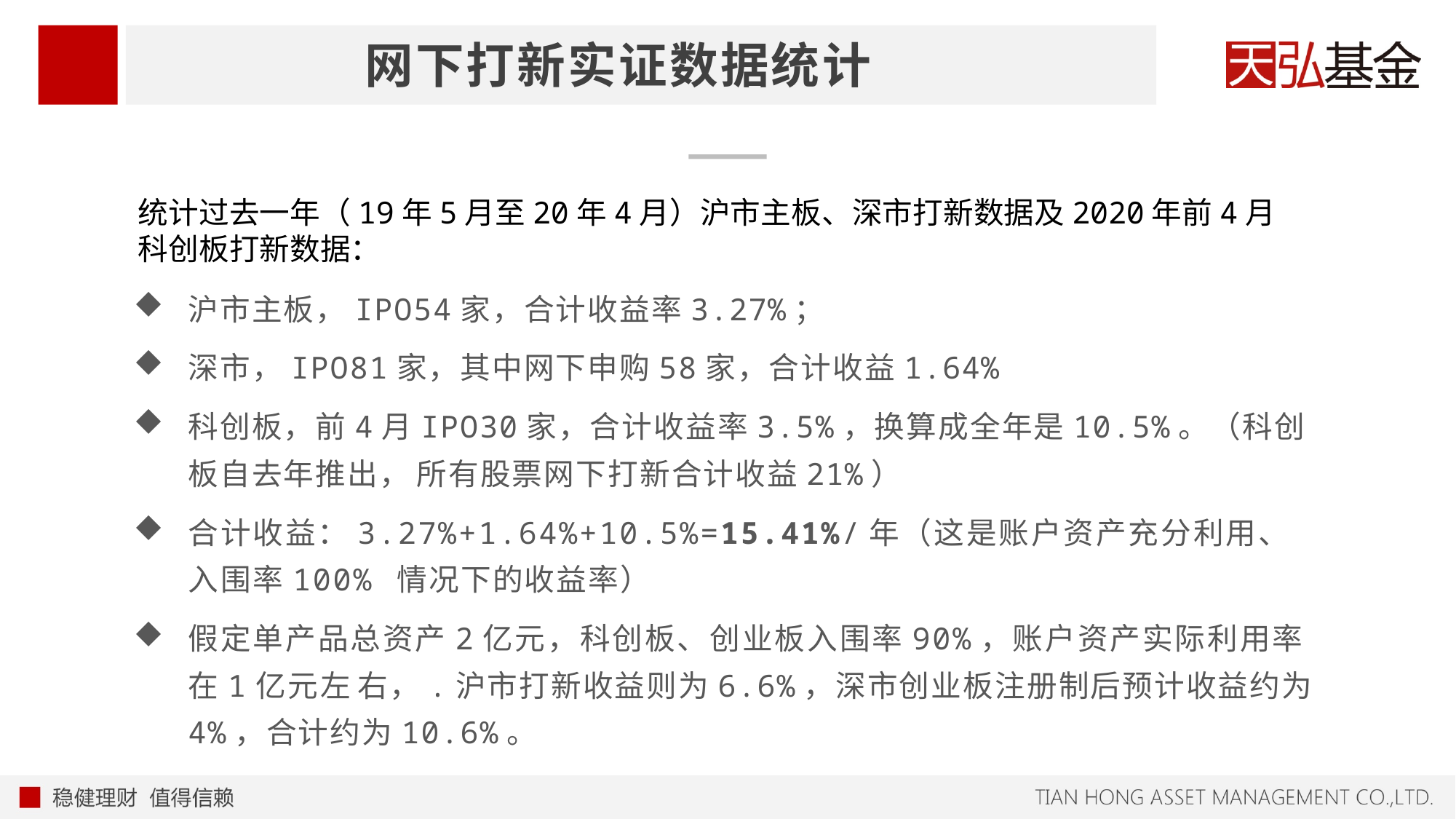

# 网下打新实证数据统计

统计过去一年（19年5月至20年4月）沪市主板、深市打新数据及2020年前4月科创板打新数据：
沪市主板，IPO54家，合计收益率3.27%；
深市，IPO81家，其中网下申购58家，合计收益1.64%
科创板，前4月IPO30家，合计收益率3.5%，换算成全年是10.5%。（科创板自去年推出， 所有股票网下打新合计收益21%）
合计收益：3.27%+1.64%+10.5%=15.41%/年（这是账户资产充分利用、入围率100% 情况下的收益率）
假定单产品总资产2亿元，科创板、创业板入围率90%，账户资产实际利用率在1亿元左 右，.沪市打新收益则为6.6%，深市创业板注册制后预计收益约为4%，合计约为10.6%。